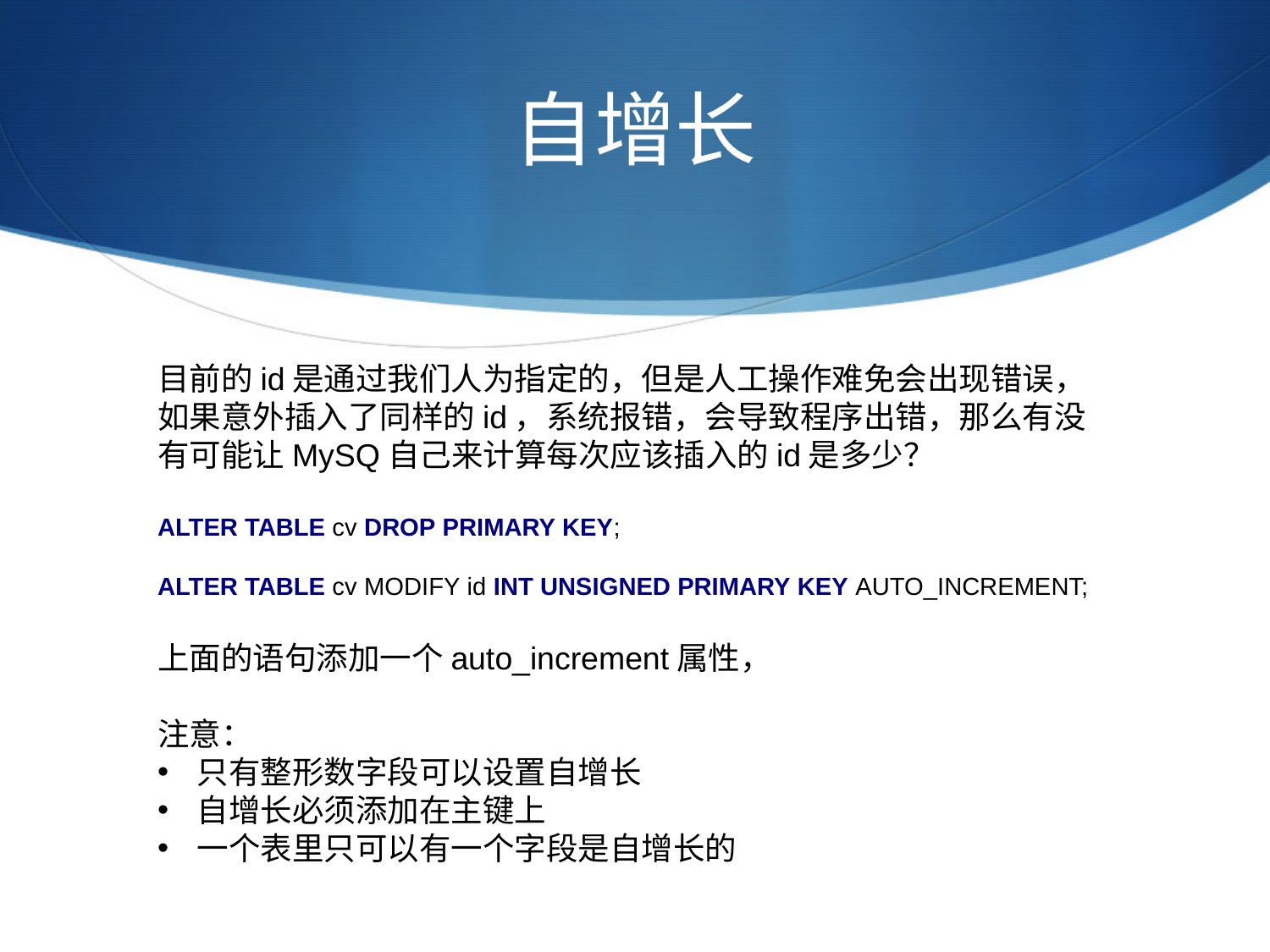

# 自增长
目前的id是通过我们人为指定的，但是人工操作难免会出现错误，如果意外插入了同样的id，系统报错，会导致程序出错，那么有没有可能让MySQ自己来计算每次应该插入的id是多少？

ALTER TABLE cv DROP PRIMARY KEY;

ALTER TABLE cv MODIFY id INT UNSIGNED PRIMARY KEY AUTO_INCREMENT;

上面的语句添加一个auto_increment属性，

注意：
只有整形数字段可以设置自增长
自增长必须添加在主键上
一个表里只可以有一个字段是自增长的